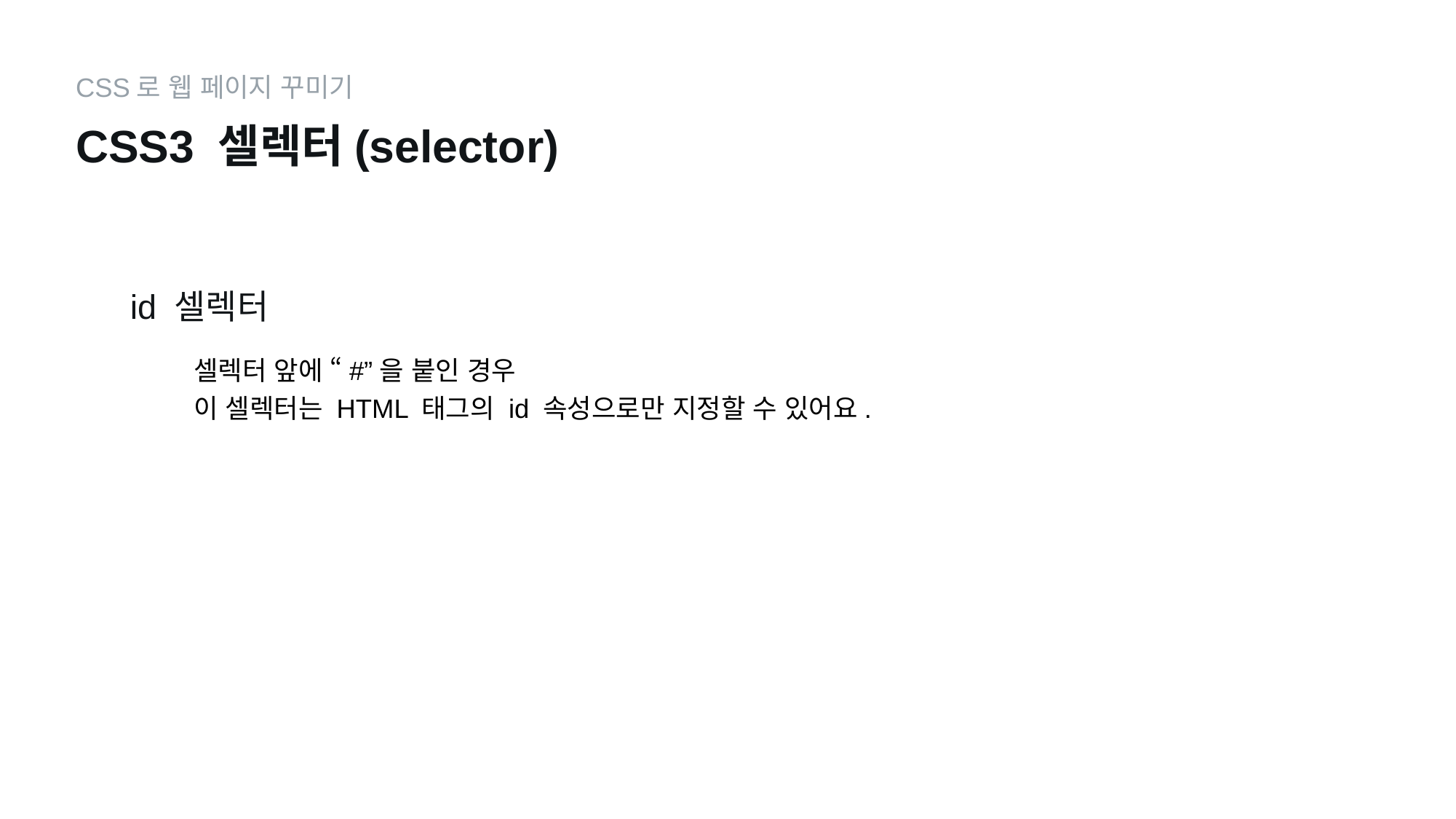

CSS로 웹 페이지 꾸미기
CSS3 셀렉터(selector)
id 셀렉터
셀렉터 앞에 “#”을 붙인 경우
이 셀렉터는 HTML 태그의 id 속성으로만 지정할 수 있어요.